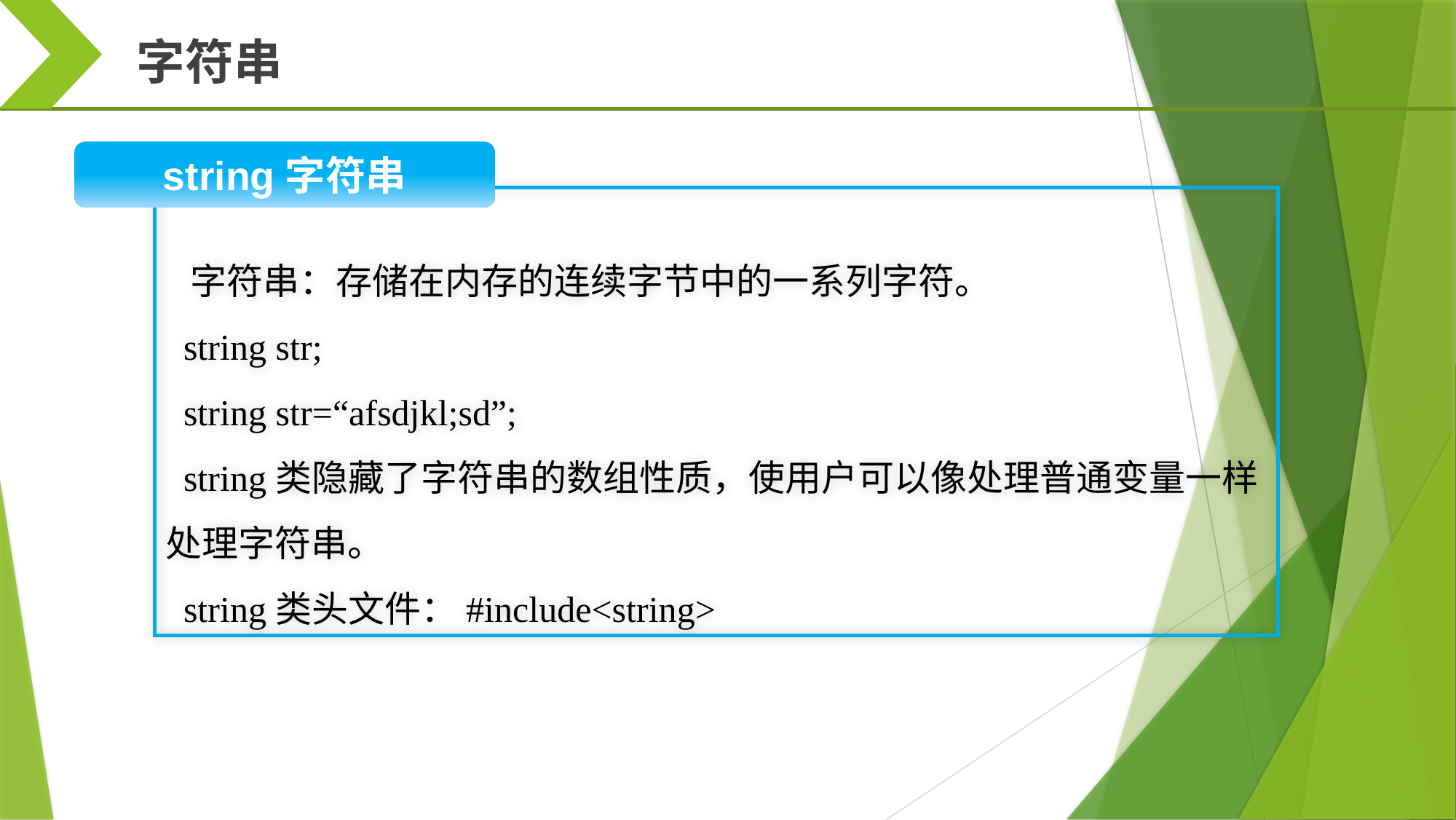

字符串
string字符串

  字符串：存储在内存的连续字节中的一系列字符。
  string str;
  string str=“afsdjkl;sd”;
  string类隐藏了字符串的数组性质，使用户可以像处理普通变量一样处理字符串。
  string类头文件：#include<string>